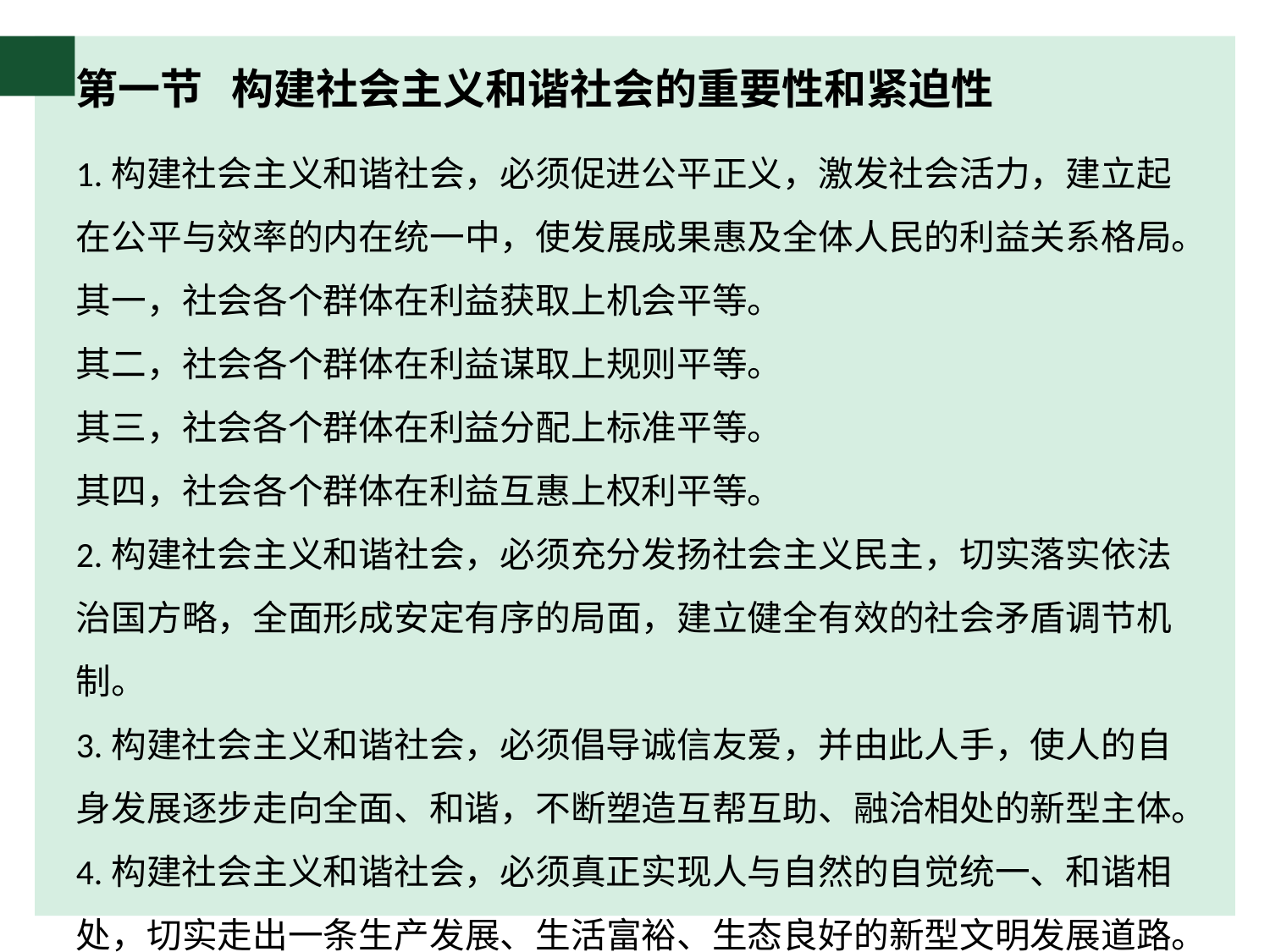

# 第一节   构建社会主义和谐社会的重要性和紧迫性
1.构建社会主义和谐社会，必须促进公平正义，激发社会活力，建立起在公平与效率的内在统一中，使发展成果惠及全体人民的利益关系格局。
其一，社会各个群体在利益获取上机会平等。
其二，社会各个群体在利益谋取上规则平等。
其三，社会各个群体在利益分配上标准平等。
其四，社会各个群体在利益互惠上权利平等。
2.构建社会主义和谐社会，必须充分发扬社会主义民主，切实落实依法治国方略，全面形成安定有序的局面，建立健全有效的社会矛盾调节机制。
3.构建社会主义和谐社会，必须倡导诚信友爱，并由此人手，使人的自身发展逐步走向全面、和谐，不断塑造互帮互助、融洽相处的新型主体。
4.构建社会主义和谐社会，必须真正实现人与自然的自觉统一、和谐相处，切实走出一条生产发展、生活富裕、生态良好的新型文明发展道路。